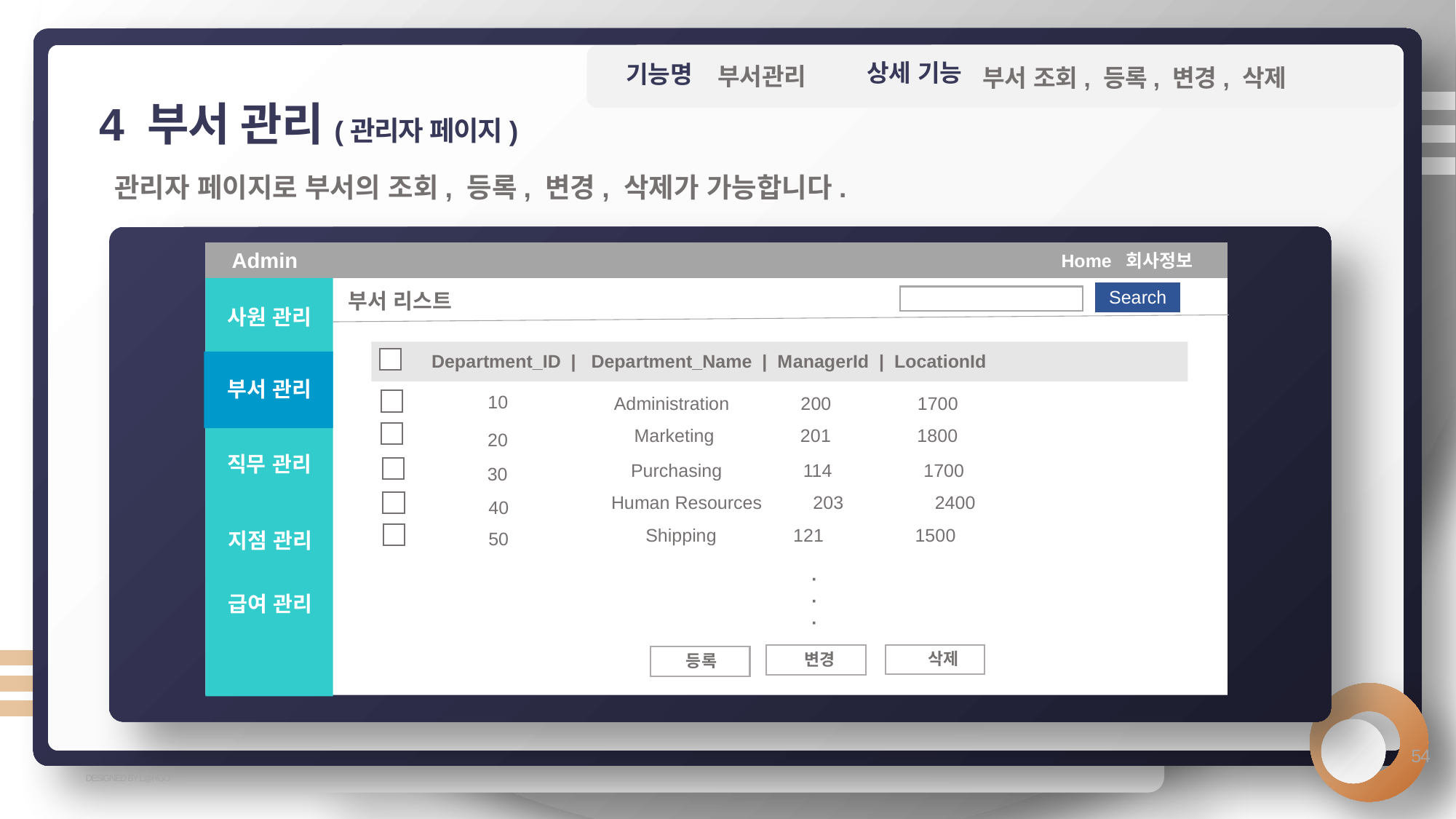

상세 기능
기능명
부서관리
부서 조회, 등록, 변경, 삭제
4 부서 관리(관리자 페이지)
관리자 페이지로 부서의 조회, 등록, 변경, 삭제가 가능합니다.

Admin

Home  회사정보

Search
부서 리스트

사원 관리

Department_ID  |   Department_Name  |  ManagerId  |  LocationId

부서 관리
10
Administration              200                 1700

Marketing                 201                 1800

20
직무 관리
Purchasing                114                  1700
30

Human Resources          203                  2400
40

      Shipping               121                  1500
50
지점 관리

·
·
·

급여 관리
   삭제
   변경

   등록

54
DESIGNED BY L@RGO